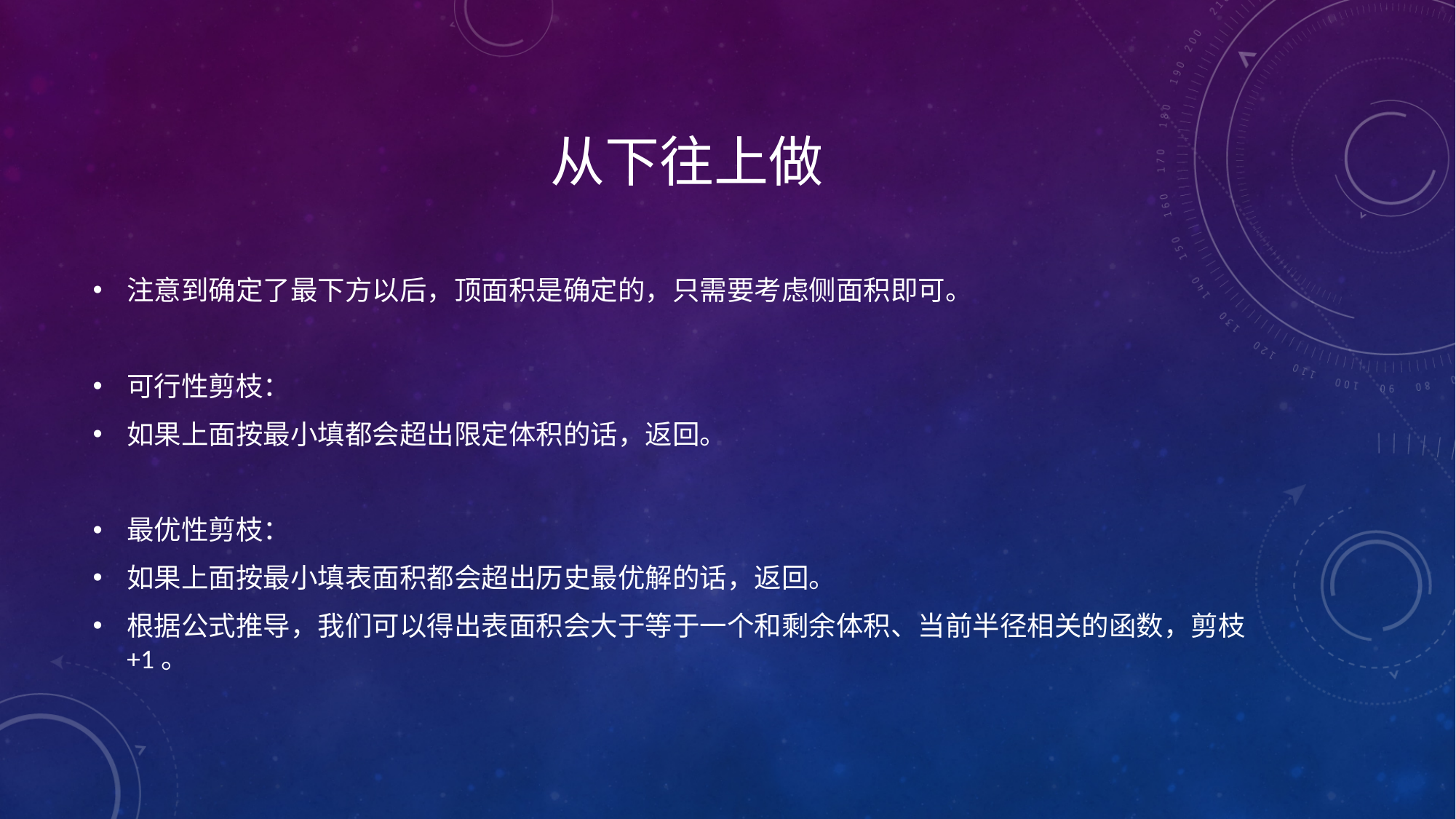

# 从下往上做
注意到确定了最下方以后，顶面积是确定的，只需要考虑侧面积即可。

可行性剪枝：
如果上面按最小填都会超出限定体积的话，返回。

最优性剪枝：
如果上面按最小填表面积都会超出历史最优解的话，返回。
根据公式推导，我们可以得出表面积会大于等于一个和剩余体积、当前半径相关的函数，剪枝+1。